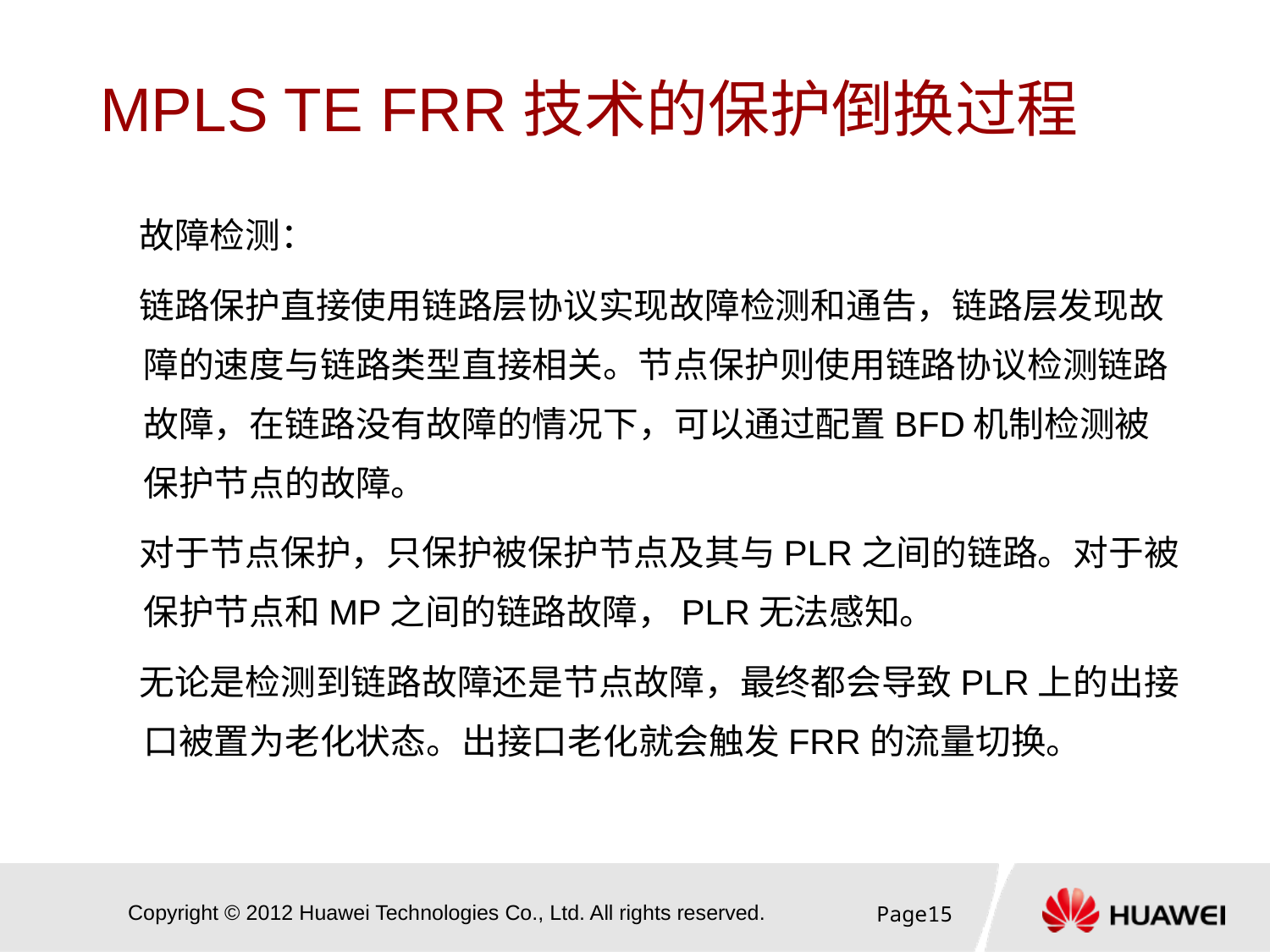

# MPLS TE FRR技术的保护倒换过程
故障检测：
链路保护直接使用链路层协议实现故障检测和通告，链路层发现故障的速度与链路类型直接相关。节点保护则使用链路协议检测链路故障，在链路没有故障的情况下，可以通过配置BFD机制检测被保护节点的故障。
对于节点保护，只保护被保护节点及其与PLR之间的链路。对于被保护节点和MP之间的链路故障，PLR无法感知。
无论是检测到链路故障还是节点故障，最终都会导致PLR上的出接口被置为老化状态。出接口老化就会触发FRR的流量切换。
Page15